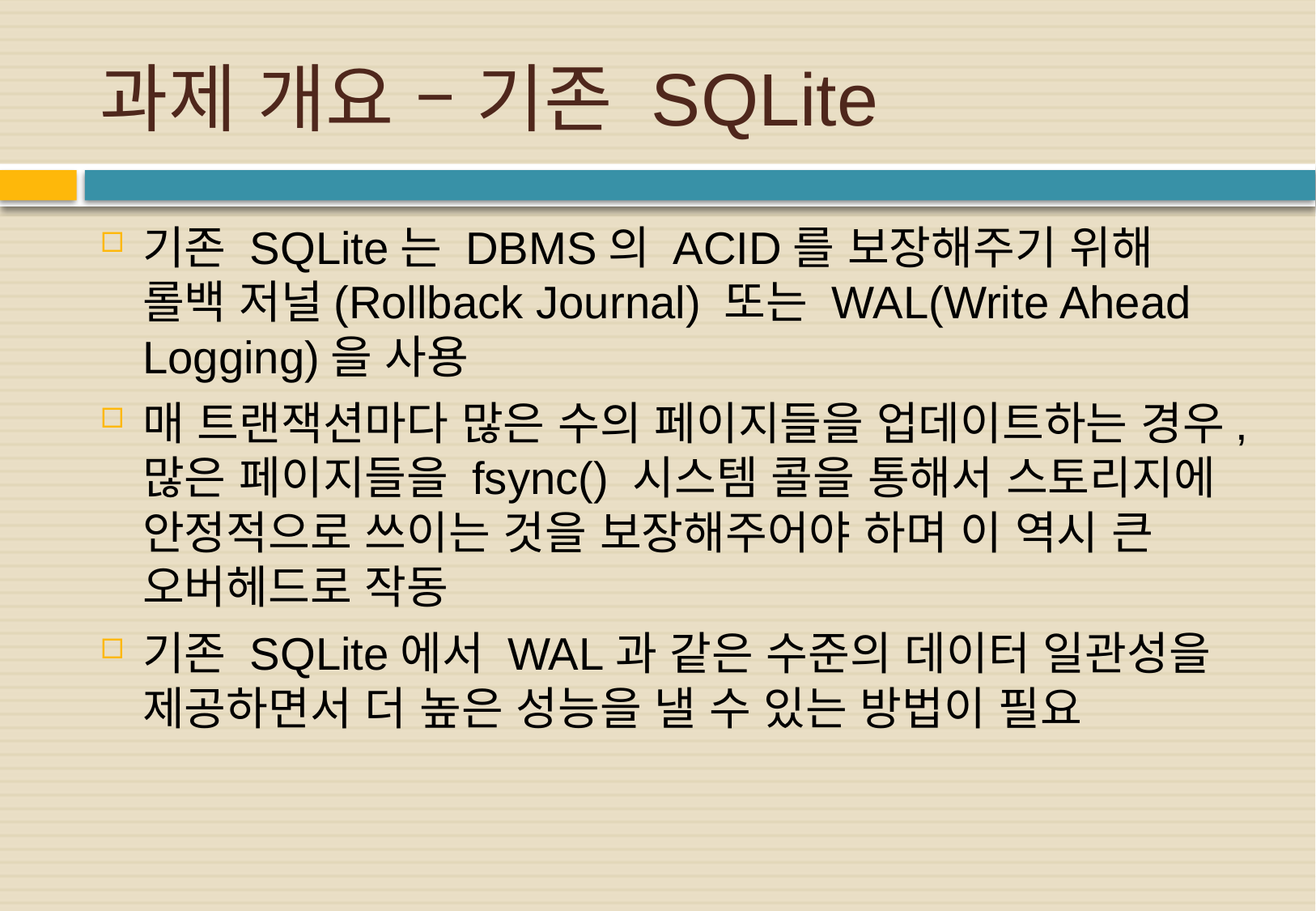

# 과제 개요 – 기존 SQLite
기존 SQLite는 DBMS의 ACID를 보장해주기 위해 롤백 저널(Rollback Journal) 또는 WAL(Write Ahead Logging)을 사용
매 트랜잭션마다 많은 수의 페이지들을 업데이트하는 경우, 많은 페이지들을 fsync() 시스템 콜을 통해서 스토리지에 안정적으로 쓰이는 것을 보장해주어야 하며 이 역시 큰 오버헤드로 작동
기존 SQLite에서 WAL과 같은 수준의 데이터 일관성을 제공하면서 더 높은 성능을 낼 수 있는 방법이 필요